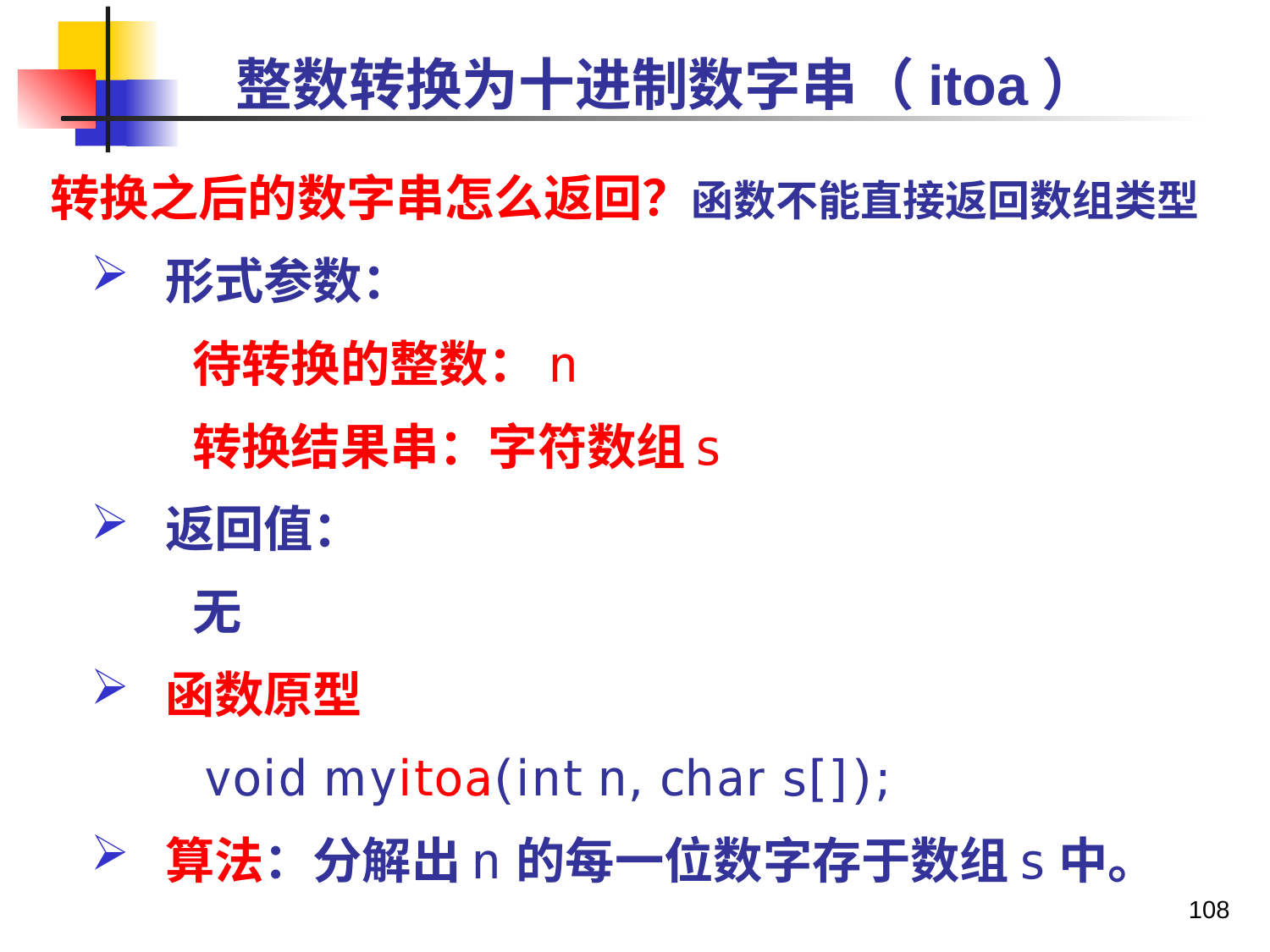

# 整数转换为十进制数字串（itoa）
 转换之后的数字串怎么返回？函数不能直接返回数组类型
形式参数：
        待转换的整数：n
        转换结果串：字符数组s
返回值：
        无
函数原型
        void myitoa(int n, char s[]);
算法：分解出n的每一位数字存于数组s中。
108